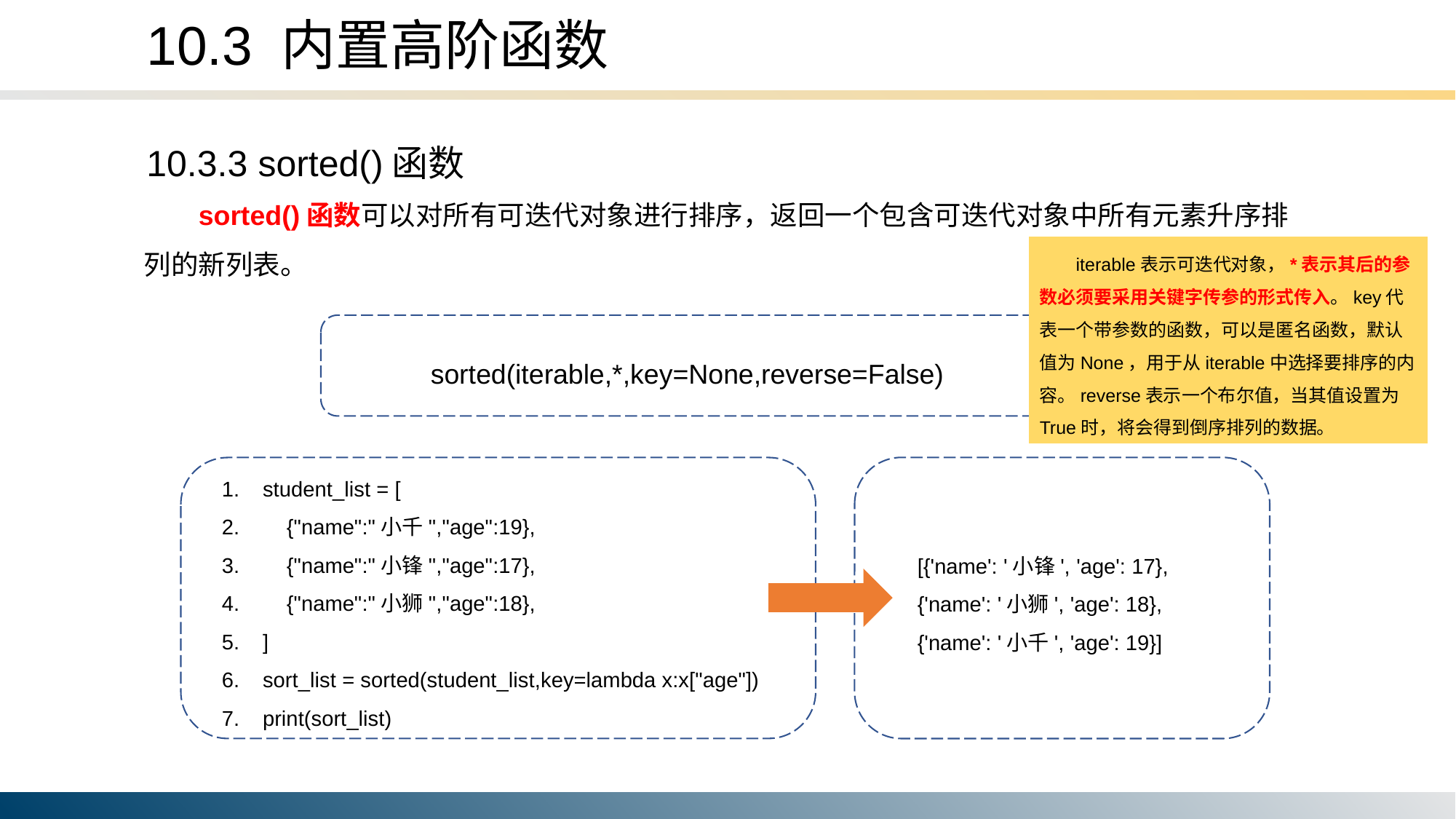

10.3 内置高阶函数
10.3.3 sorted()函数
sorted()函数可以对所有可迭代对象进行排序，返回一个包含可迭代对象中所有元素升序排列的新列表。
iterable表示可迭代对象，*表示其后的参数必须要采用关键字传参的形式传入。key代表一个带参数的函数，可以是匿名函数，默认值为None，用于从iterable中选择要排序的内容。reverse表示一个布尔值，当其值设置为True时，将会得到倒序排列的数据。

sorted(iterable,*,key=None,reverse=False)

student_list = [
    {"name":"小千","age":19},
    {"name":"小锋","age":17},
    {"name":"小狮","age":18},
]
sort_list = sorted(student_list,key=lambda x:x["age"])
print(sort_list)
[{'name': '小锋', 'age': 17}, {'name': '小狮', 'age': 18}, {'name': '小千', 'age': 19}]